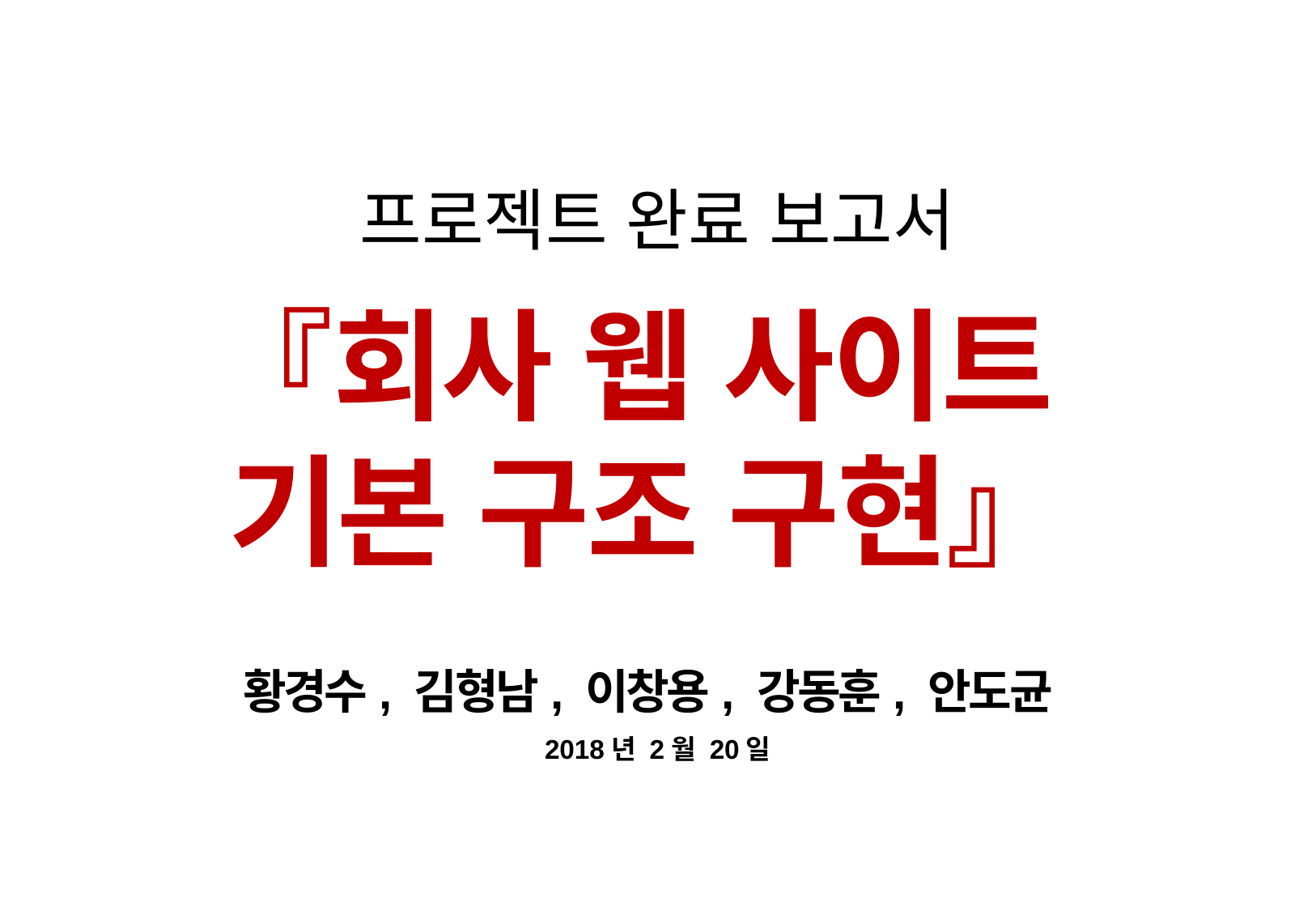

프로젝트 완료 보고서
『회사 웹 사이트
기본 구조 구현』

황경수, 김형남, 이창용, 강동훈, 안도균
2018년 2월 20일